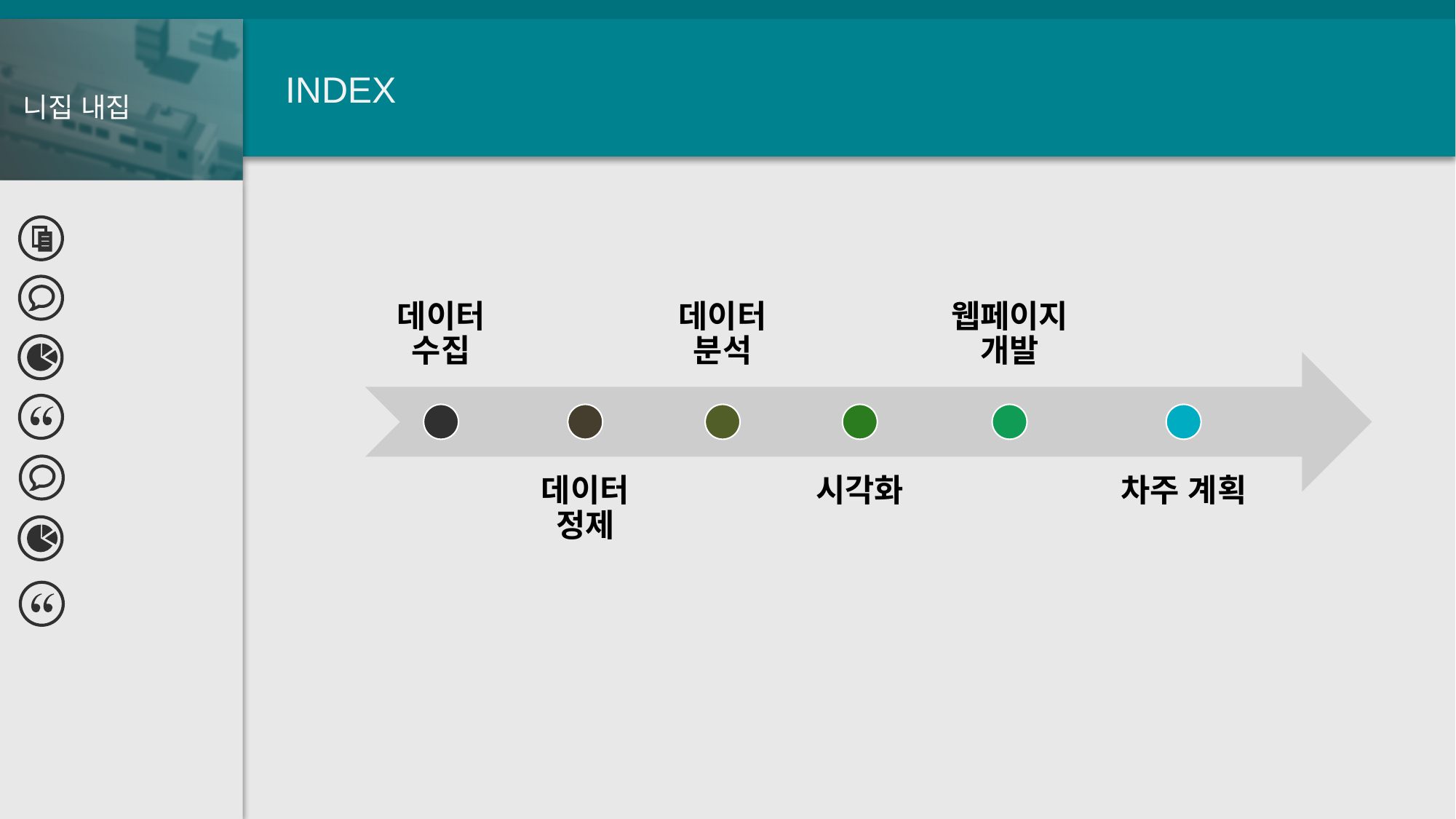

INDEX
데이터 수집
데이터 정제
데이터 분석
시각화
웹페이지 개발
차주 계획